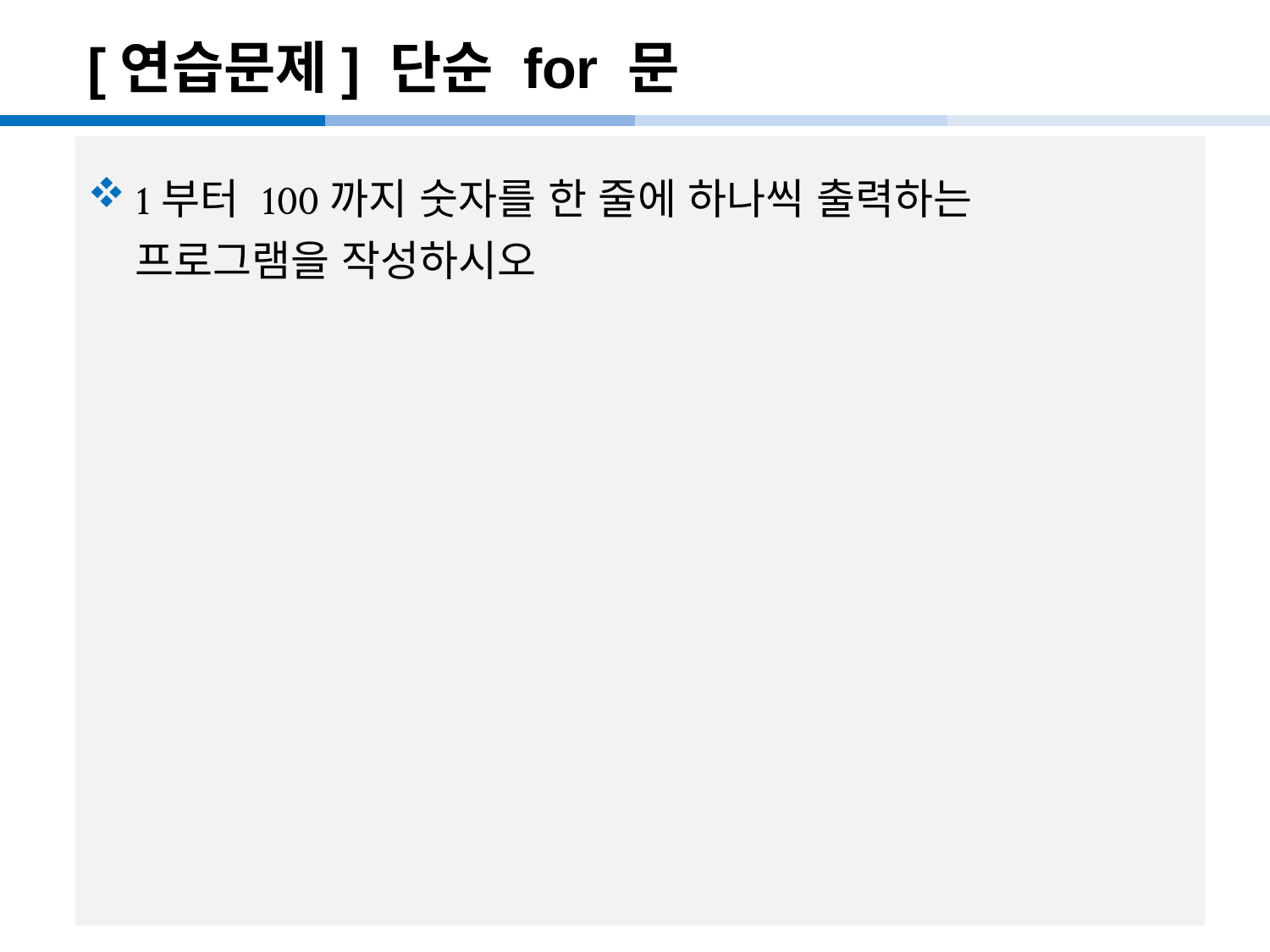

# [연습문제] 단순 for 문
1부터 100까지 숫자를 한 줄에 하나씩 출력하는 프로그램을 작성하시오